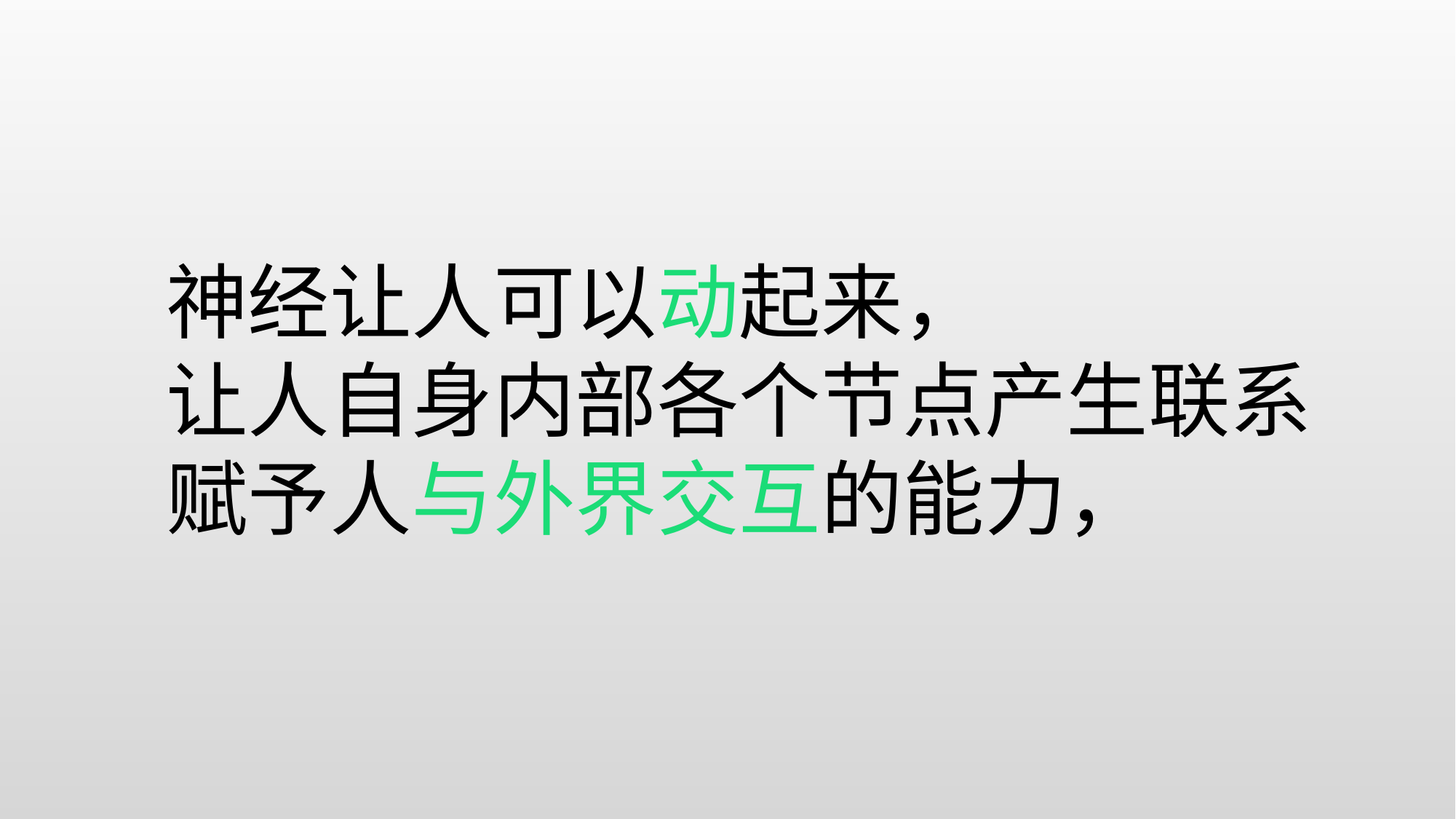

神经让人可以动起来，
让人自身内部各个节点产生联系
赋予人与外界交互的能力，